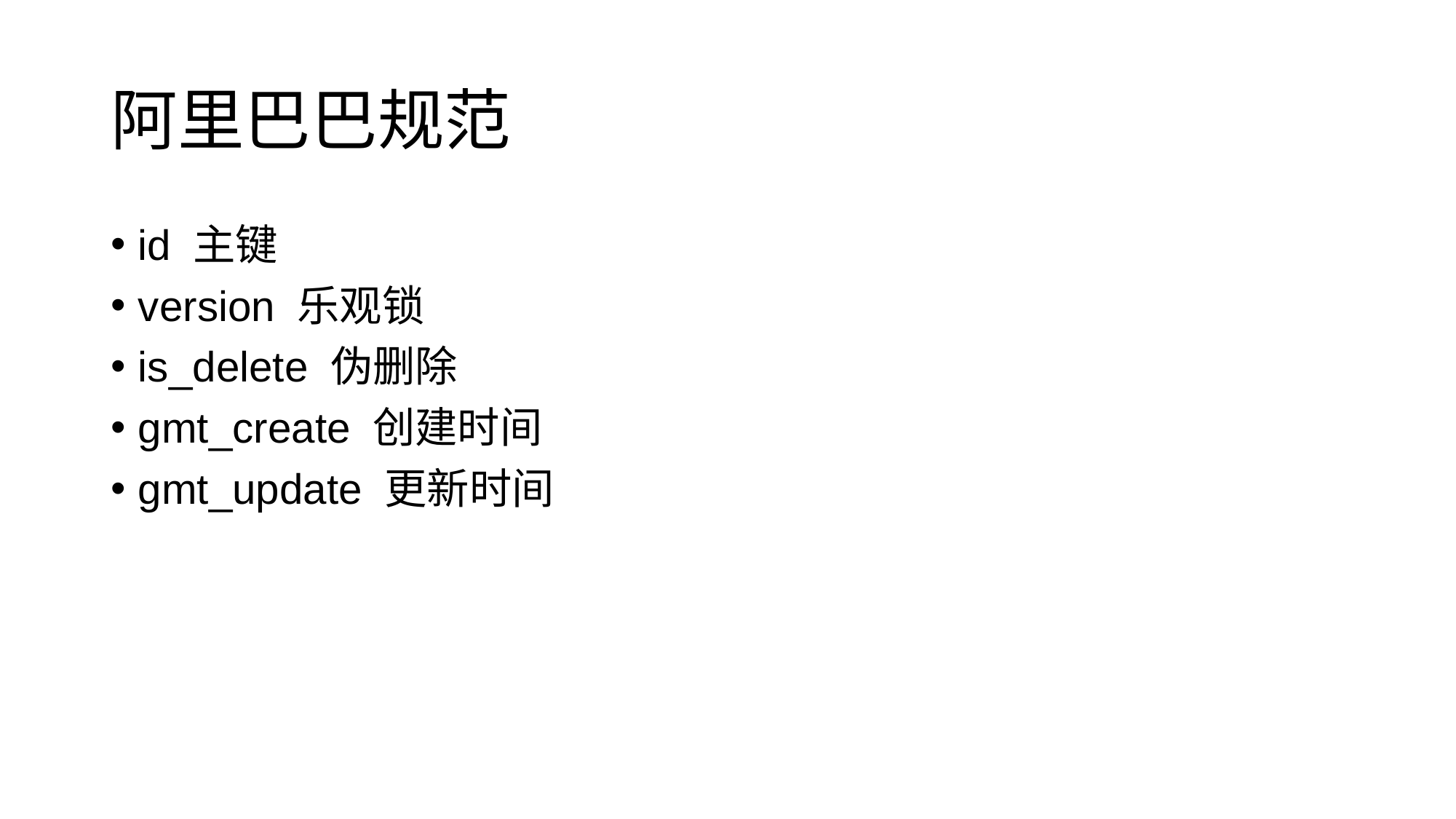

# 阿里巴巴规范
id 主键
version 乐观锁
is_delete 伪删除
gmt_create 创建时间
gmt_update 更新时间